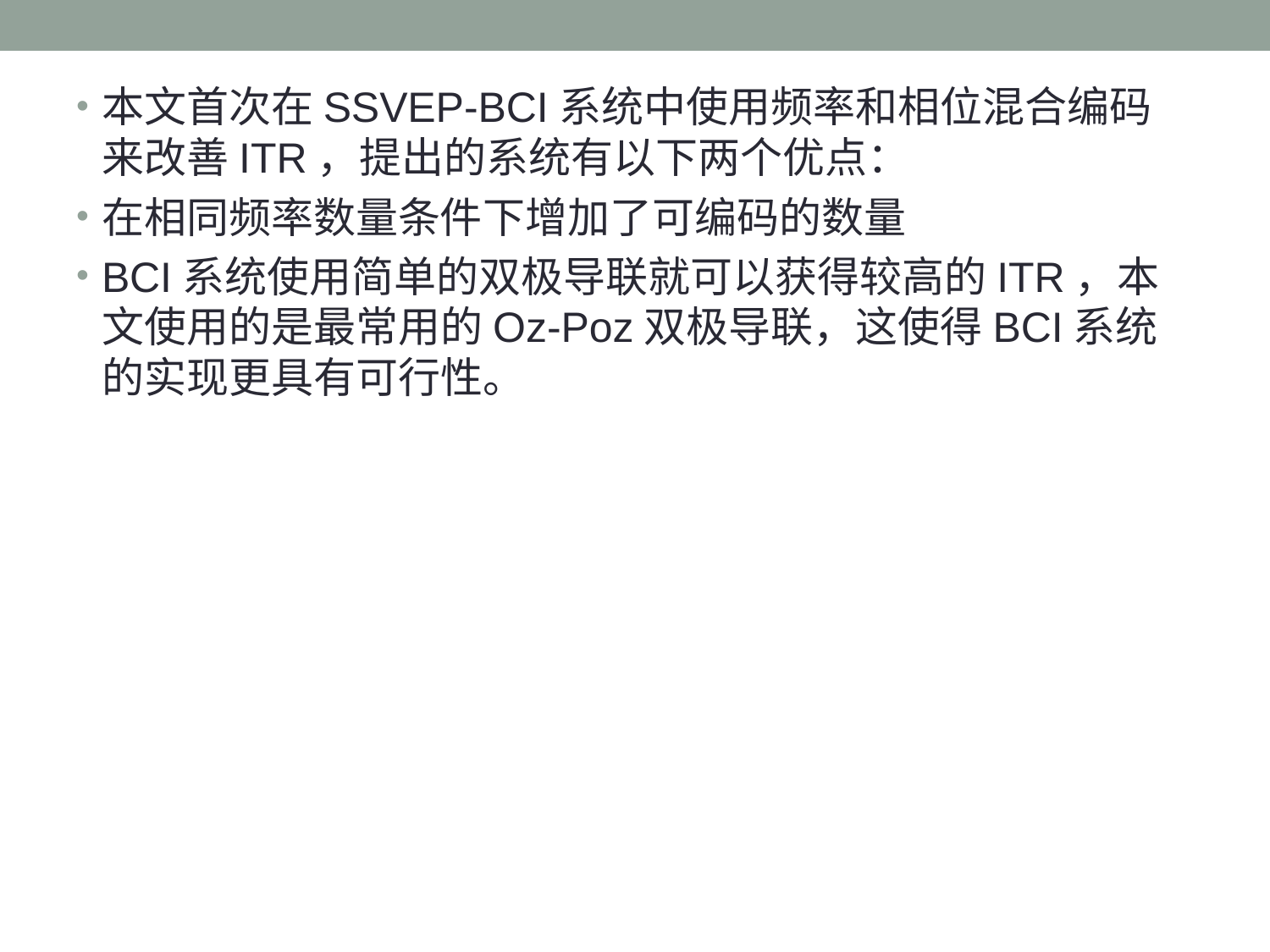

#
本文首次在SSVEP-BCI系统中使用频率和相位混合编码来改善ITR，提出的系统有以下两个优点：
在相同频率数量条件下增加了可编码的数量
BCI系统使用简单的双极导联就可以获得较高的ITR，本文使用的是最常用的Oz-Poz双极导联，这使得BCI系统的实现更具有可行性。